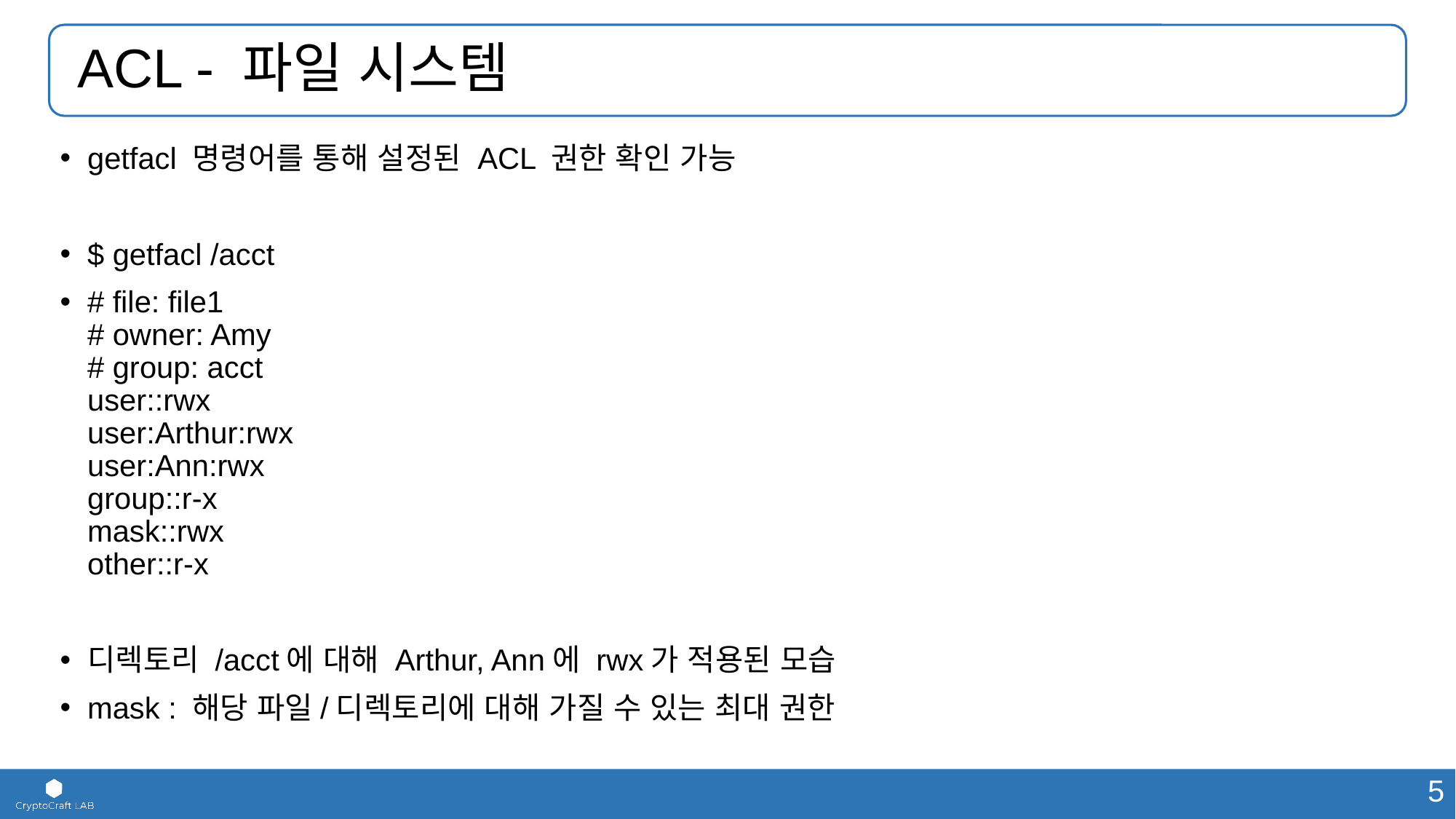

# ACL - 파일 시스템
getfacl 명령어를 통해 설정된 ACL 권한 확인 가능

$ getfacl /acct
# file: file1 # owner: Amy # group: acct user::rwx user:Arthur:rwx user:Ann:rwx group::r-x mask::rwx other::r-x

디렉토리 /acct에 대해 Arthur, Ann에 rwx가 적용된 모습
mask : 해당 파일/디렉토리에 대해 가질 수 있는 최대 권한